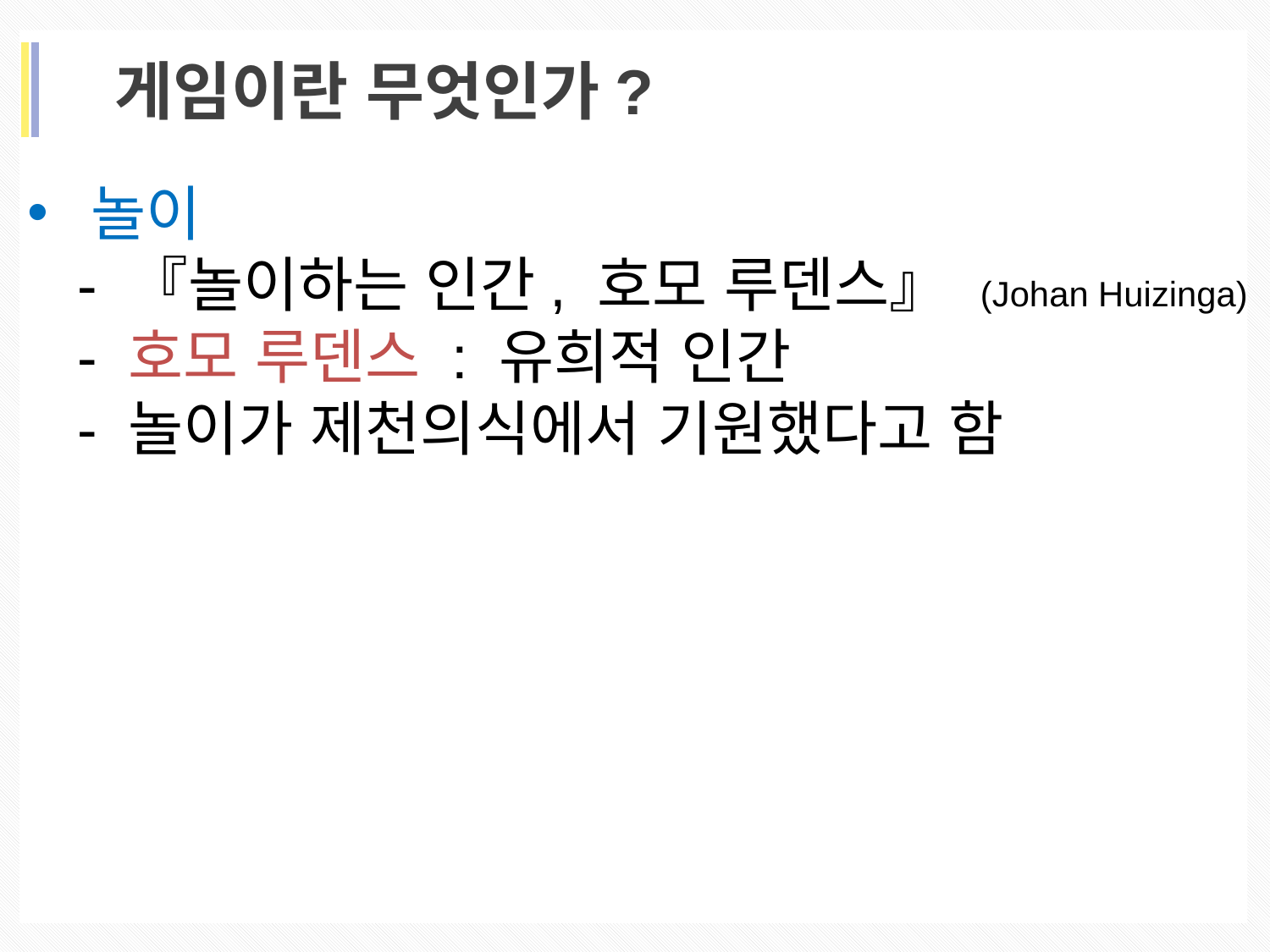

게임이란 무엇인가?
놀이
   - 『놀이하는 인간, 호모 루덴스』 (Johan Huizinga)
   - 호모 루덴스 : 유희적 인간
   - 놀이가 제천의식에서 기원했다고 함